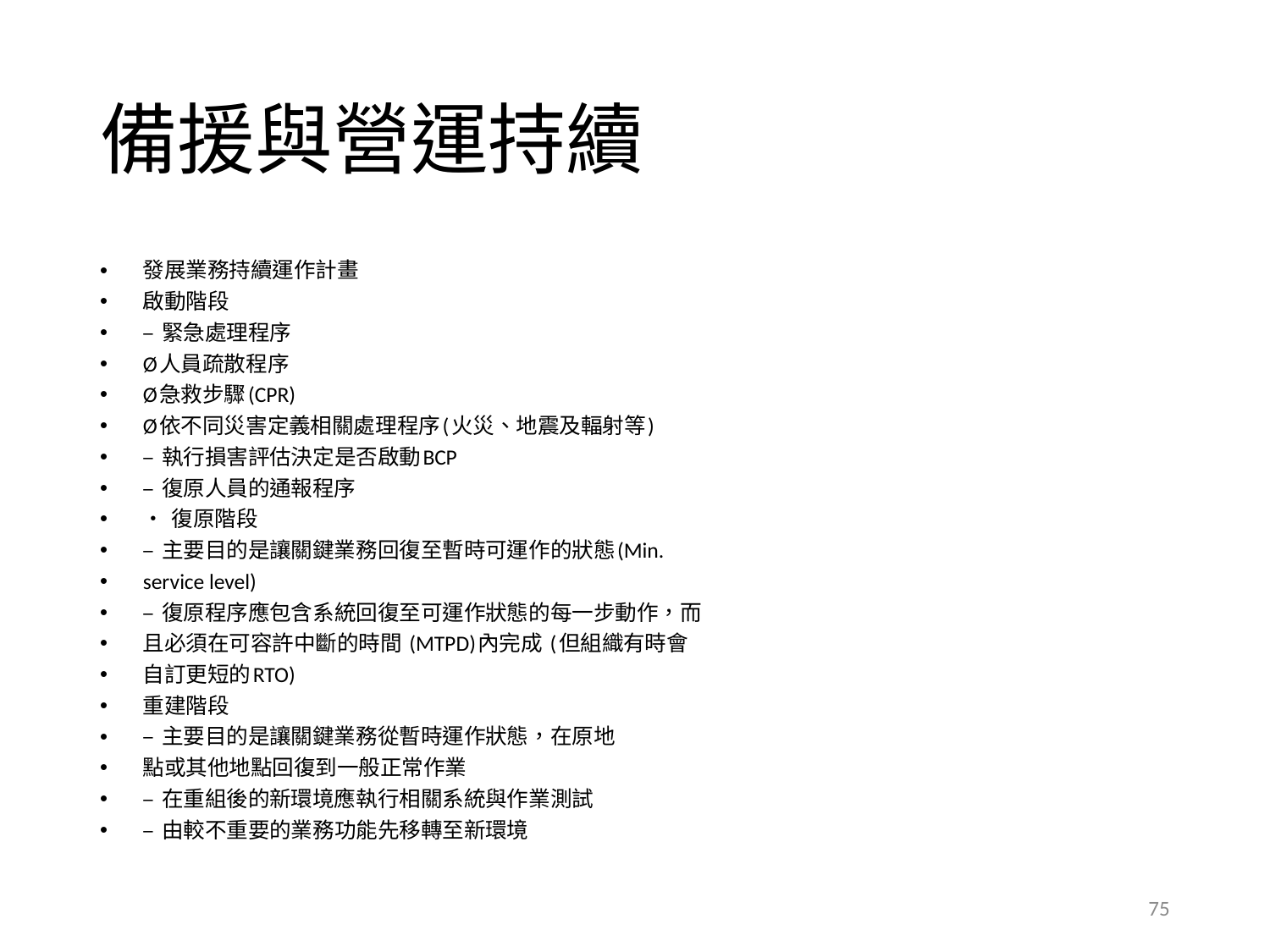

# 備援與營運持續
發展業務持續運作計畫
啟動階段
– 緊急處理程序
Ø人員疏散程序
Ø急救步驟(CPR)
Ø依不同災害定義相關處理程序(火災、地震及輻射等)
– 執行損害評估決定是否啟動BCP
– 復原人員的通報程序
• 復原階段
– 主要目的是讓關鍵業務回復至暫時可運作的狀態(Min.
service level)
– 復原程序應包含系統回復至可運作狀態的每一步動作，而
且必須在可容許中斷的時間 (MTPD)內完成 (但組織有時會
自訂更短的RTO)
重建階段
– 主要目的是讓關鍵業務從暫時運作狀態，在原地
點或其他地點回復到一般正常作業
– 在重組後的新環境應執行相關系統與作業測試
– 由較不重要的業務功能先移轉至新環境
75